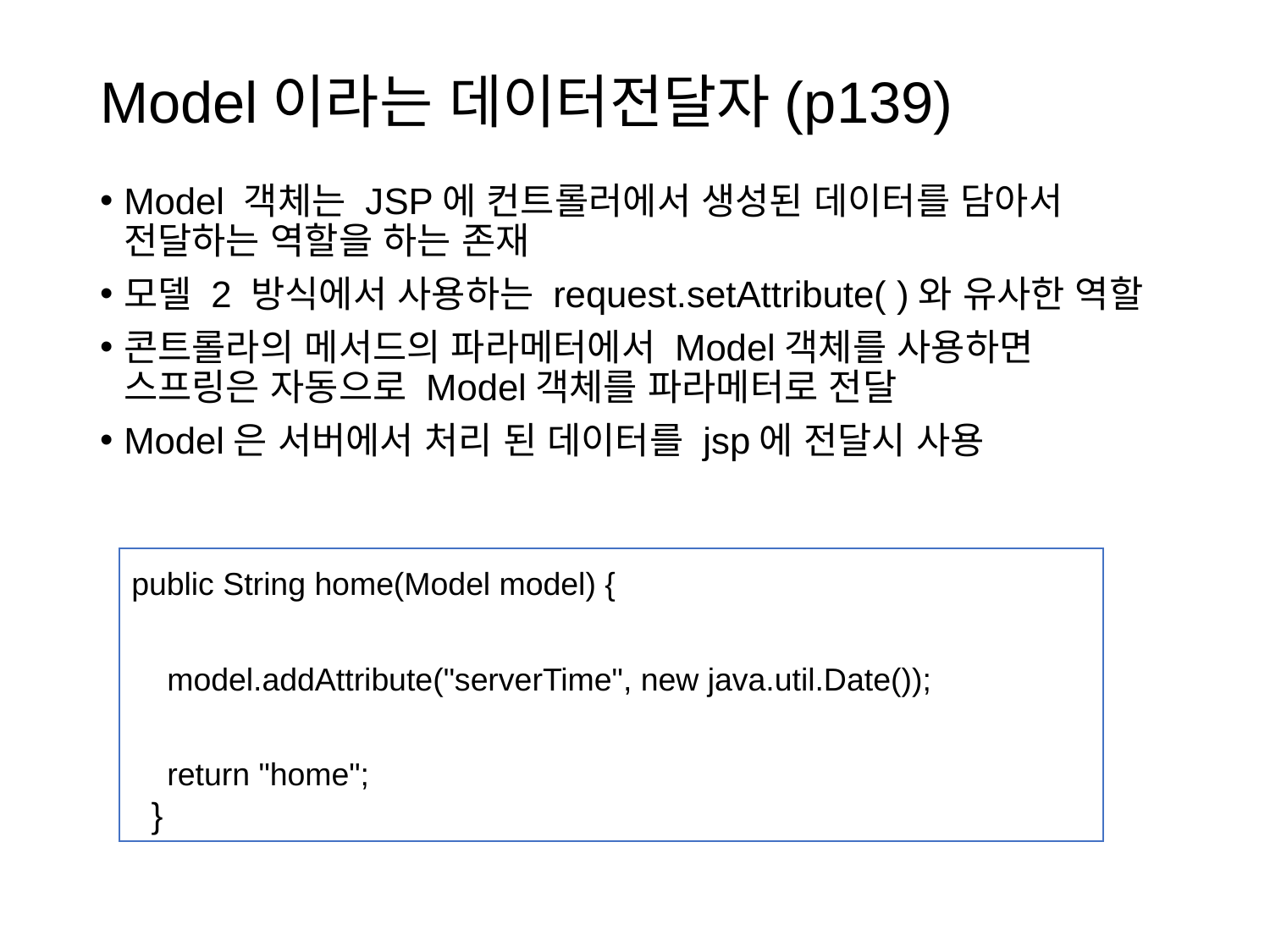

# Model이라는 데이터전달자(p139)
Model 객체는 JSP에 컨트롤러에서 생성된 데이터를 담아서 전달하는 역할을 하는 존재
모델 2 방식에서 사용하는 request.setAttribute( )와 유사한 역할
콘트롤라의 메서드의 파라메터에서 Model객체를 사용하면
스프링은 자동으로 Model객체를 파라메터로 전달
Model은 서버에서 처리 된 데이터를 jsp에 전달시 사용
public String home(Model model) {

    model.addAttribute("serverTime", new java.util.Date());

    return "home";
  }